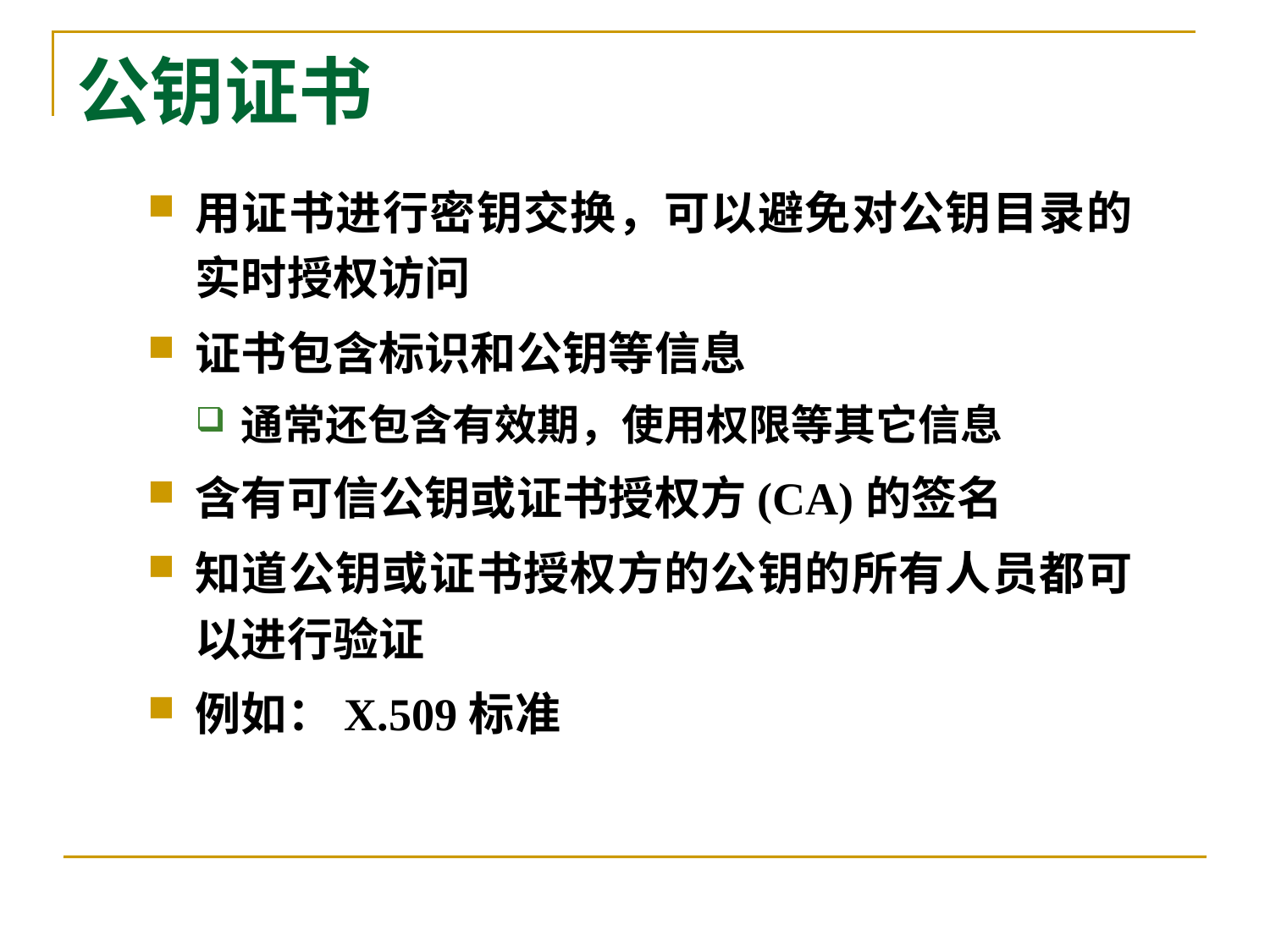

# 公钥证书
用证书进行密钥交换，可以避免对公钥目录的实时授权访问
证书包含标识和公钥等信息
通常还包含有效期，使用权限等其它信息
含有可信公钥或证书授权方(CA)的签名
知道公钥或证书授权方的公钥的所有人员都可以进行验证
例如：X.509标准

35